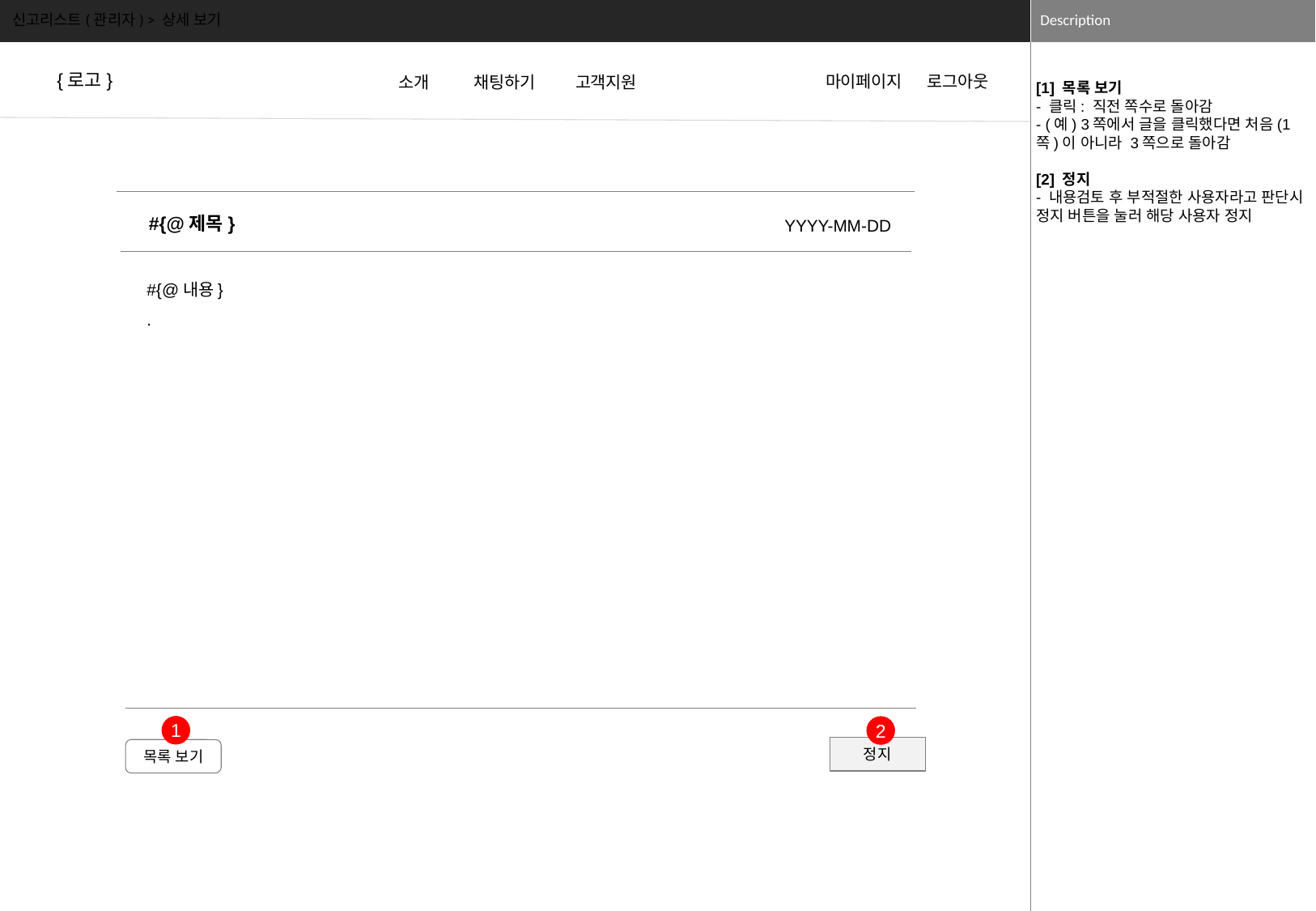

신고리스트(관리자) > 상세 보기

[1] 목록 보기
- 클릭: 직전 쪽수로 돌아감
- (예) 3쪽에서 글을 클릭했다면 처음(1쪽)이 아니라 3쪽으로 돌아감

[2] 정지
- 내용검토 후 부적절한 사용자라고 판단시 정지 버튼을 눌러 해당 사용자 정지

{로고}
마이페이지
로그아웃
소개
채팅하기
고객지원
#{@제목}
YYYY-MM-DD
#{@내용}
.
1
2
정지
목록 보기